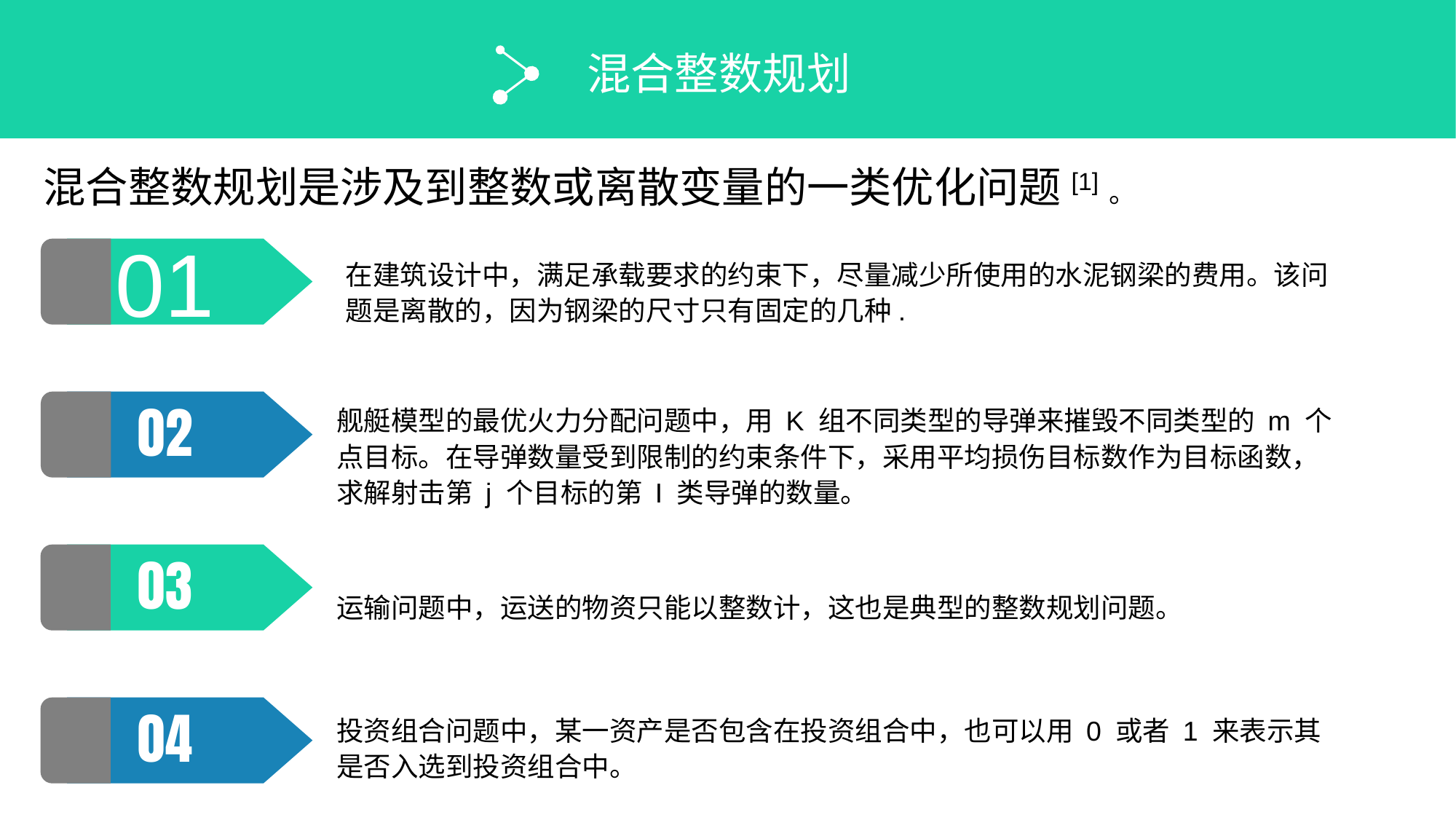

混合整数规划

混合整数规划是涉及到整数或离散变量的一类优化问题[1]。
01

在建筑设计中，满足承载要求的约束下，尽量减少所使用的水泥钢梁的费用。该问题是离散的，因为钢梁的尺寸只有固定的几种.
02

舰艇模型的最优火力分配问题中，用 K 组不同类型的导弹来摧毁不同类型的 m 个点目标。在导弹数量受到限制的约束条件下，采用平均损伤目标数作为目标函数，求解射击第 j 个目标的第 I 类导弹的数量。
03

运输问题中，运送的物资只能以整数计，这也是典型的整数规划问题。
04

投资组合问题中，某一资产是否包含在投资组合中，也可以用 0 或者 1 来表示其是否入选到投资组合中。